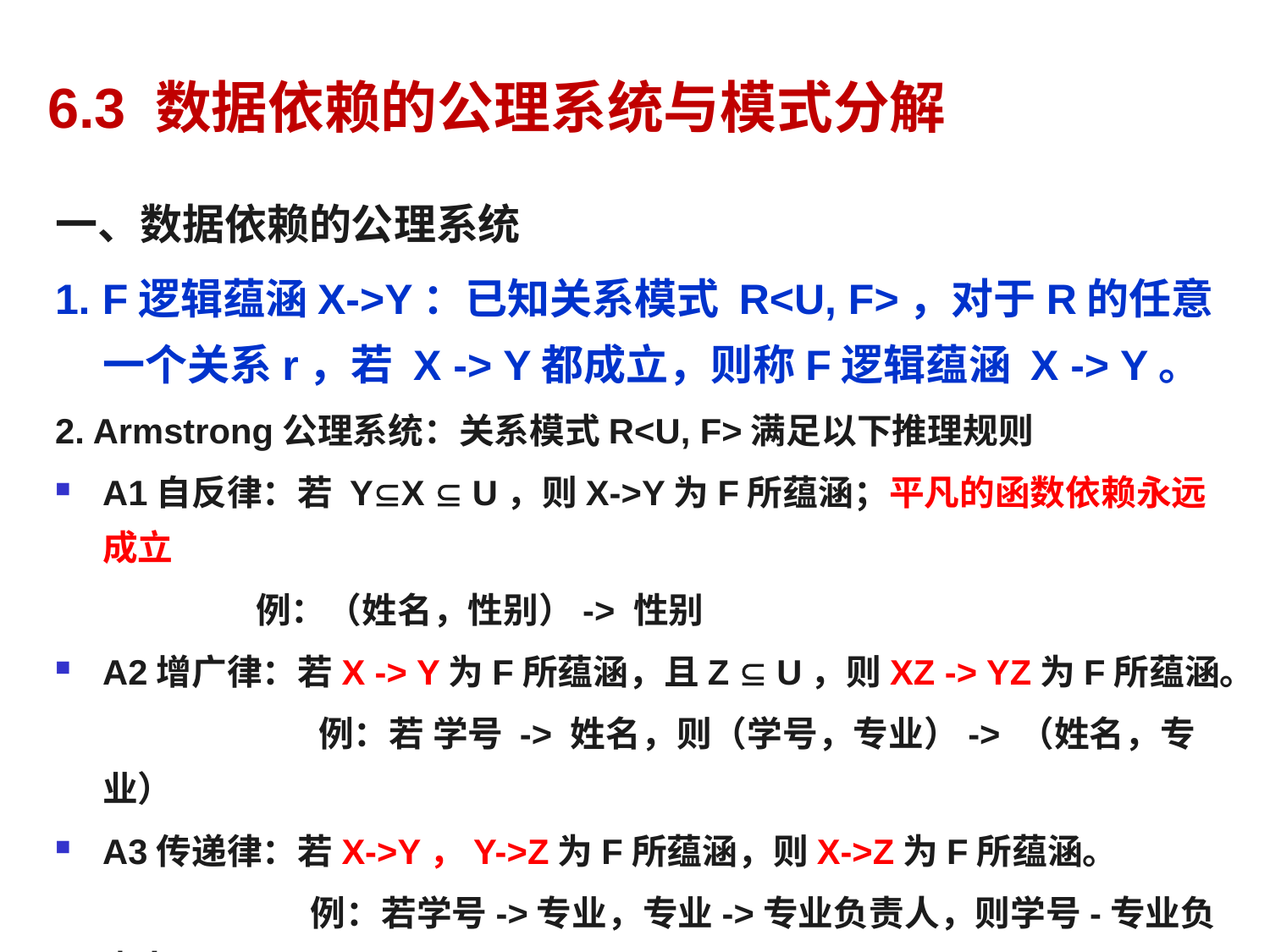

# 6.3 数据依赖的公理系统与模式分解
一、数据依赖的公理系统
1. F逻辑蕴涵X->Y：已知关系模式 R<U, F>，对于R的任意一个关系r，若 X -> Y都成立，则称F逻辑蕴涵 X -> Y。
2. Armstrong公理系统：关系模式R<U, F>满足以下推理规则
A1自反律：若 Y⊆X ⊆ U，则X->Y为F所蕴涵；平凡的函数依赖永远成立
  	                  例：（姓名，性别）-> 性别
A2增广律：若X -> Y为F所蕴涵，且Z ⊆ U，则XZ -> YZ为F所蕴涵。
		          例：若 学号 -> 姓名，则（学号，专业）-> （姓名，专业）
A3传递律：若X->Y，Y->Z为F所蕴涵，则X->Z为F所蕴涵。
		         例：若学号->专业，专业->专业负责人，则学号-专业负责人